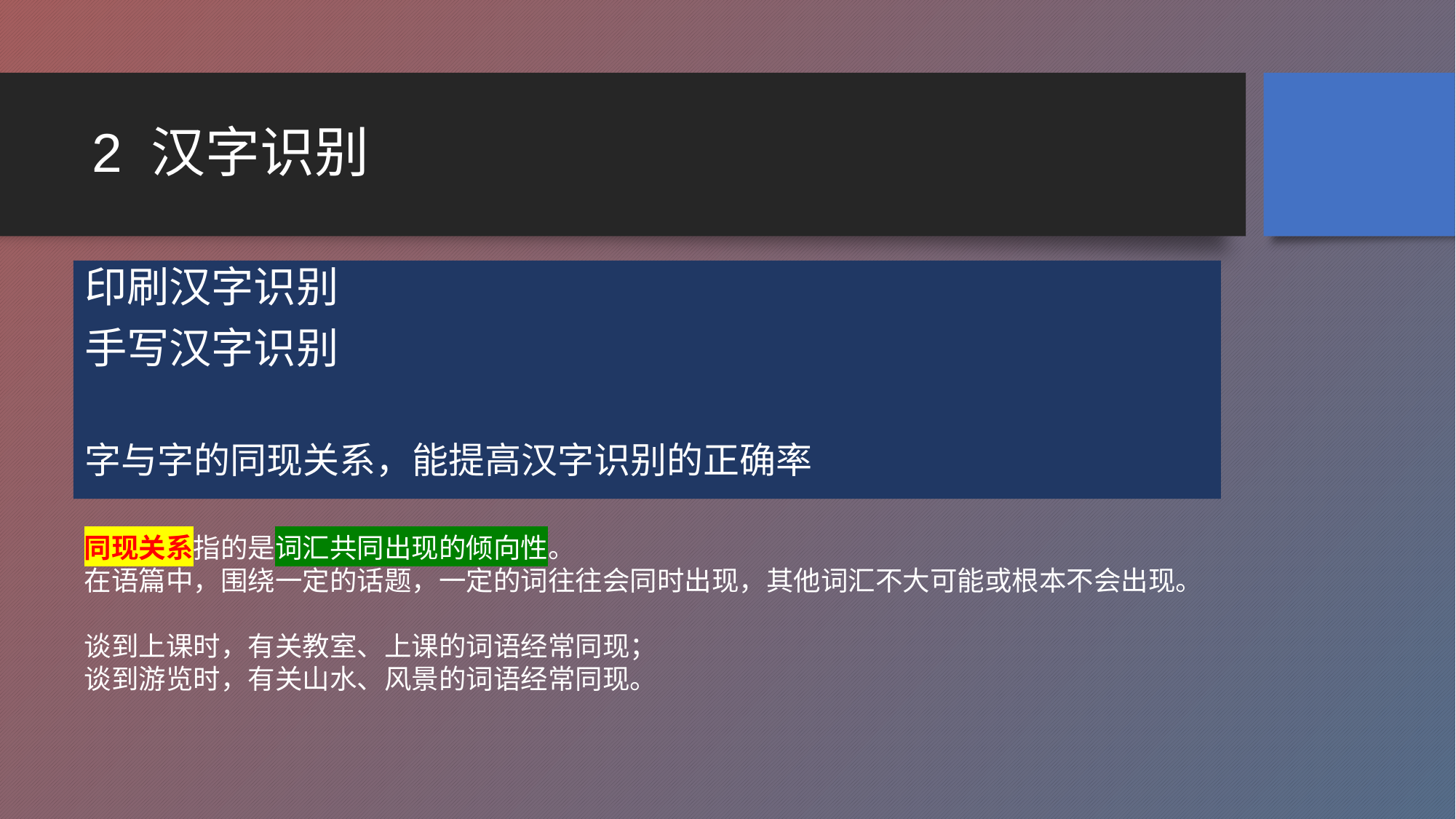

# 2 汉字识别
印刷汉字识别
手写汉字识别

字与字的同现关系，能提高汉字识别的正确率

同现关系指的是词汇共同出现的倾向性。
在语篇中，围绕一定的话题，一定的词往往会同时出现，其他词汇不大可能或根本不会出现。

谈到上课时，有关教室、上课的词语经常同现；
谈到游览时，有关山水、风景的词语经常同现。